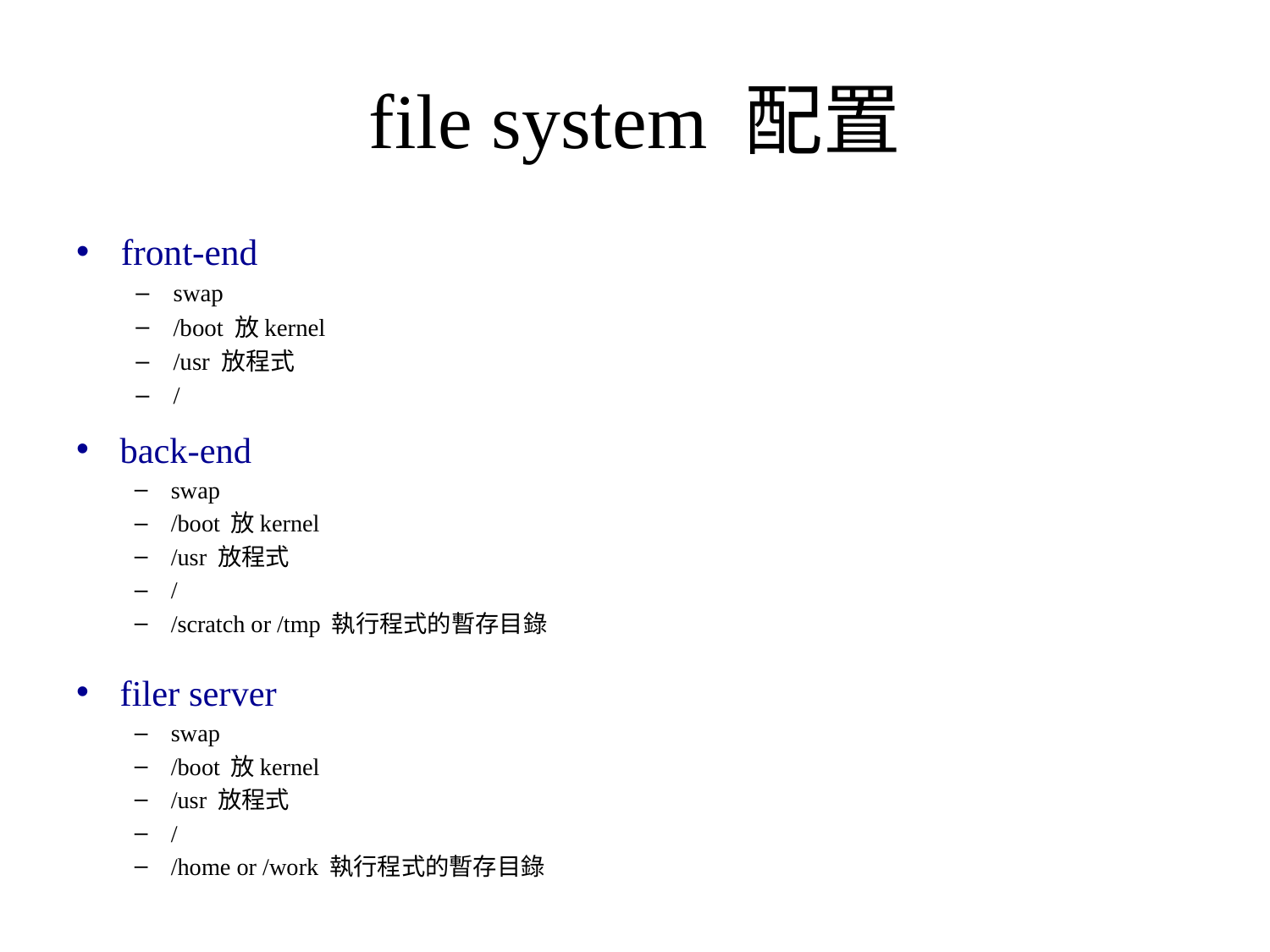

# file system 配置
front-end
swap
/boot 放kernel
/usr 放程式
/

back-end
swap
/boot 放kernel
/usr 放程式
/
/scratch or /tmp 執行程式的暫存目錄
filer server
swap
/boot 放kernel
/usr 放程式
/
/home or /work 執行程式的暫存目錄